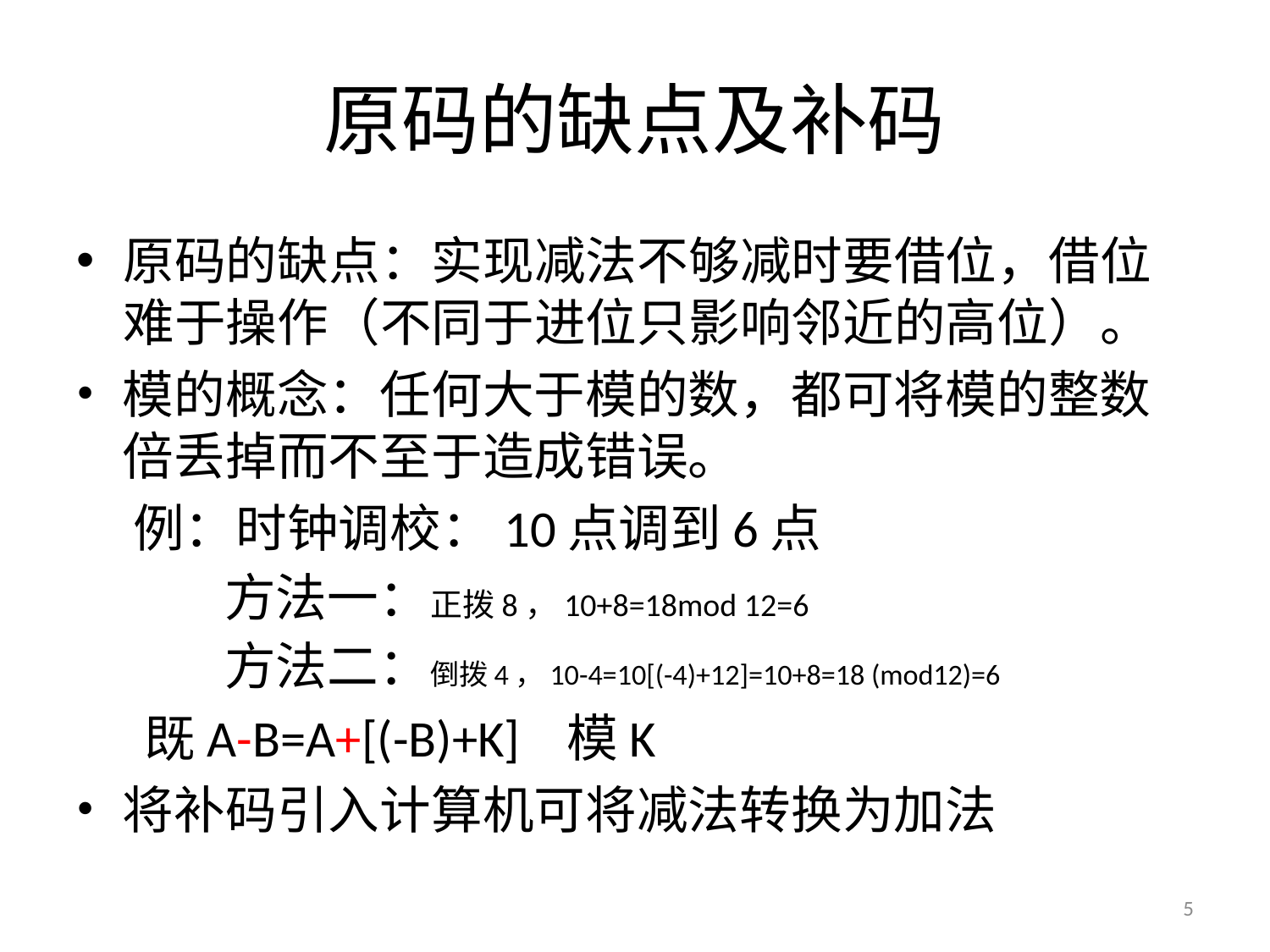

# 原码的缺点及补码
原码的缺点：实现减法不够减时要借位，借位难于操作（不同于进位只影响邻近的高位）。
模的概念：任何大于模的数，都可将模的整数倍丢掉而不至于造成错误。
    例：时钟调校：10点调到6点
            方法一：正拨8，10+8=18mod 12=6
            方法二：倒拨4，10-4=10[(-4)+12]=10+8=18 (mod12)=6
     既A-B=A+[(-B)+K]   模K
将补码引入计算机可将减法转换为加法

5